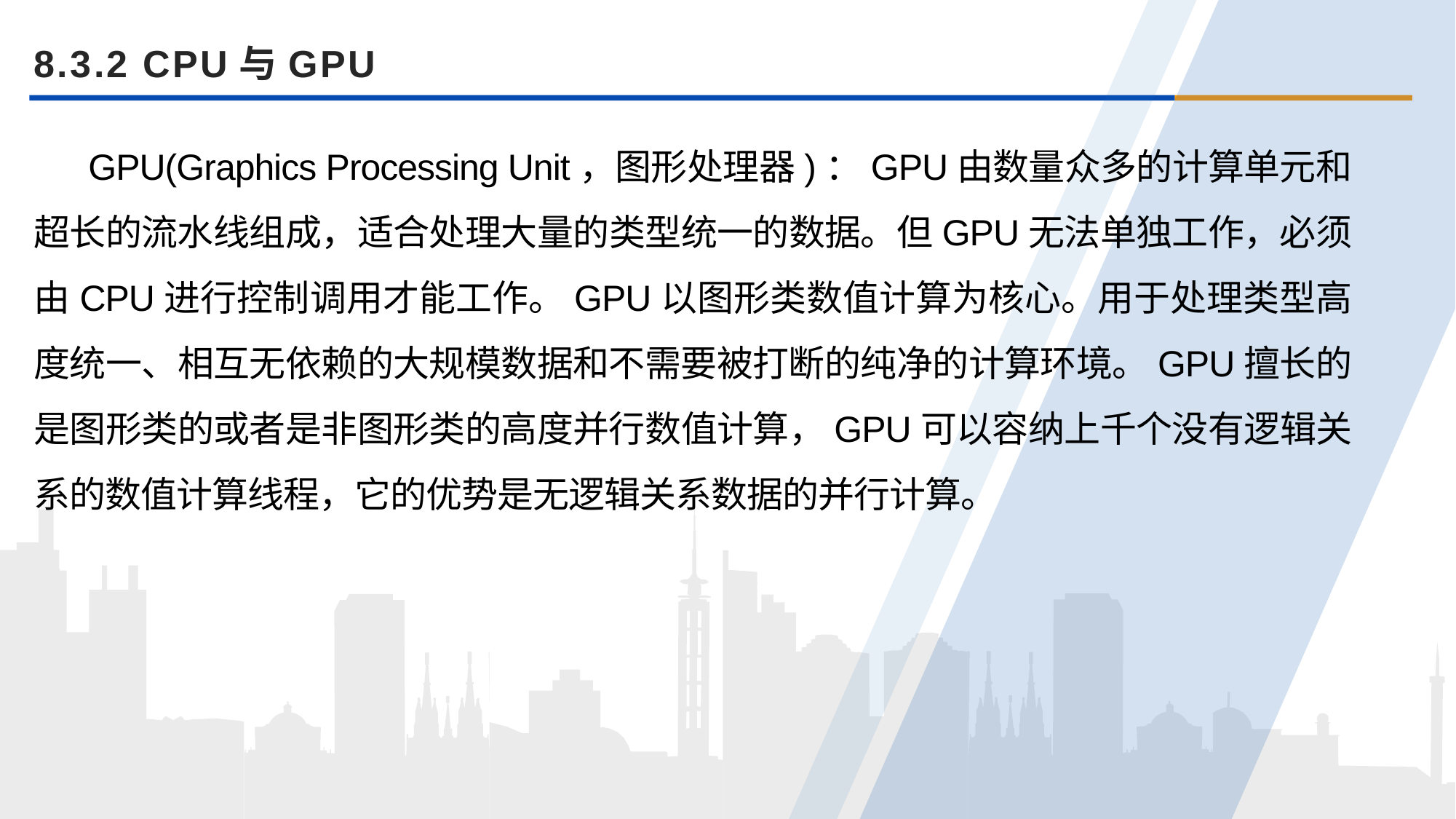

8.3.2 CPU与GPU
GPU(Graphics Processing Unit，图形处理器)：GPU由数量众多的计算单元和超长的流水线组成，适合处理大量的类型统一的数据。但GPU无法单独工作，必须由CPU进行控制调用才能工作。GPU以图形类数值计算为核心。用于处理类型高度统一、相互无依赖的大规模数据和不需要被打断的纯净的计算环境。GPU擅长的是图形类的或者是非图形类的高度并行数值计算，GPU可以容纳上千个没有逻辑关系的数值计算线程，它的优势是无逻辑关系数据的并行计算。